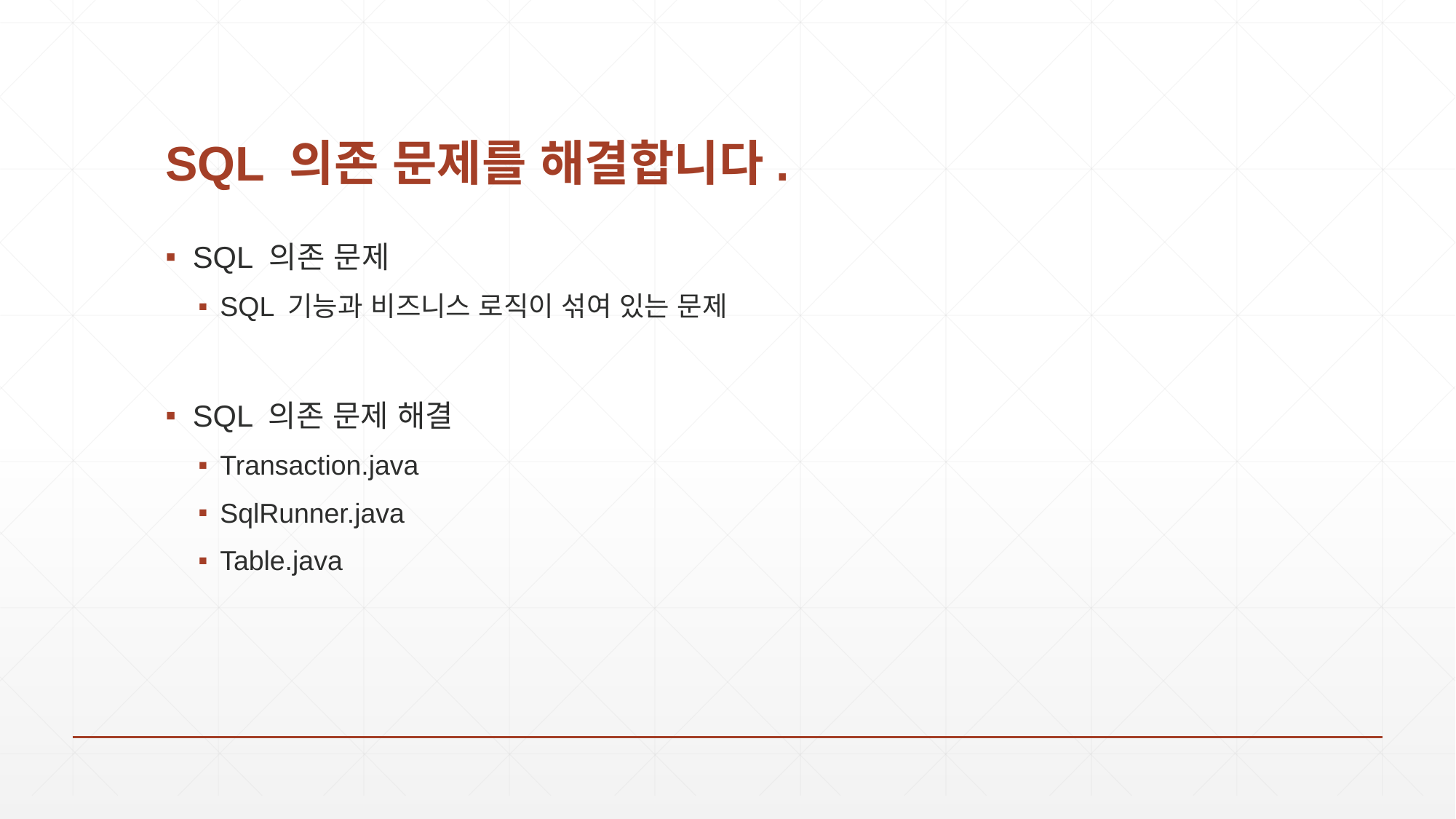

# SQL 의존 문제를 해결합니다.
SQL 의존 문제
SQL 기능과 비즈니스 로직이 섞여 있는 문제

SQL 의존 문제 해결
Transaction.java
SqlRunner.java
Table.java